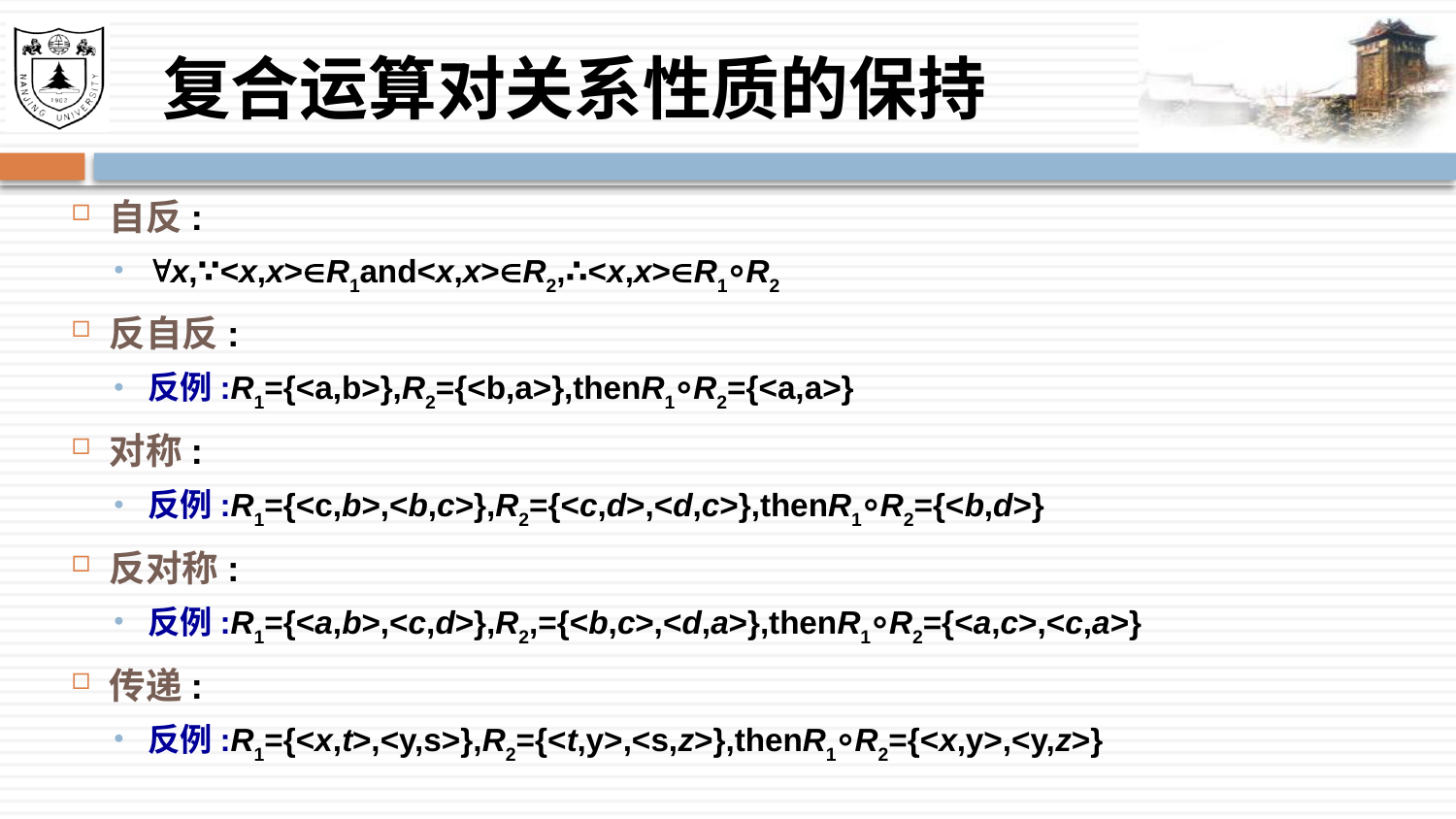

# 复合运算对关系性质的保持
自反:
∀x,∵<x,x>∈R1and<x,x>∈R2,∴<x,x>∈R1⸰R2
反自反:
反例:R1={<a,b>},R2={<b,a>},thenR1⸰R2={<a,a>}
对称:
反例:R1={<c,b>,<b,c>},R2={<c,d>,<d,c>},thenR1⸰R2={<b,d>}
反对称:
反例:R1={<a,b>,<c,d>},R2,={<b,c>,<d,a>},thenR1⸰R2={<a,c>,<c,a>}
传递:
反例:R1={<x,t>,<y,s>},R2={<t,y>,<s,z>},thenR1⸰R2={<x,y>,<y,z>}